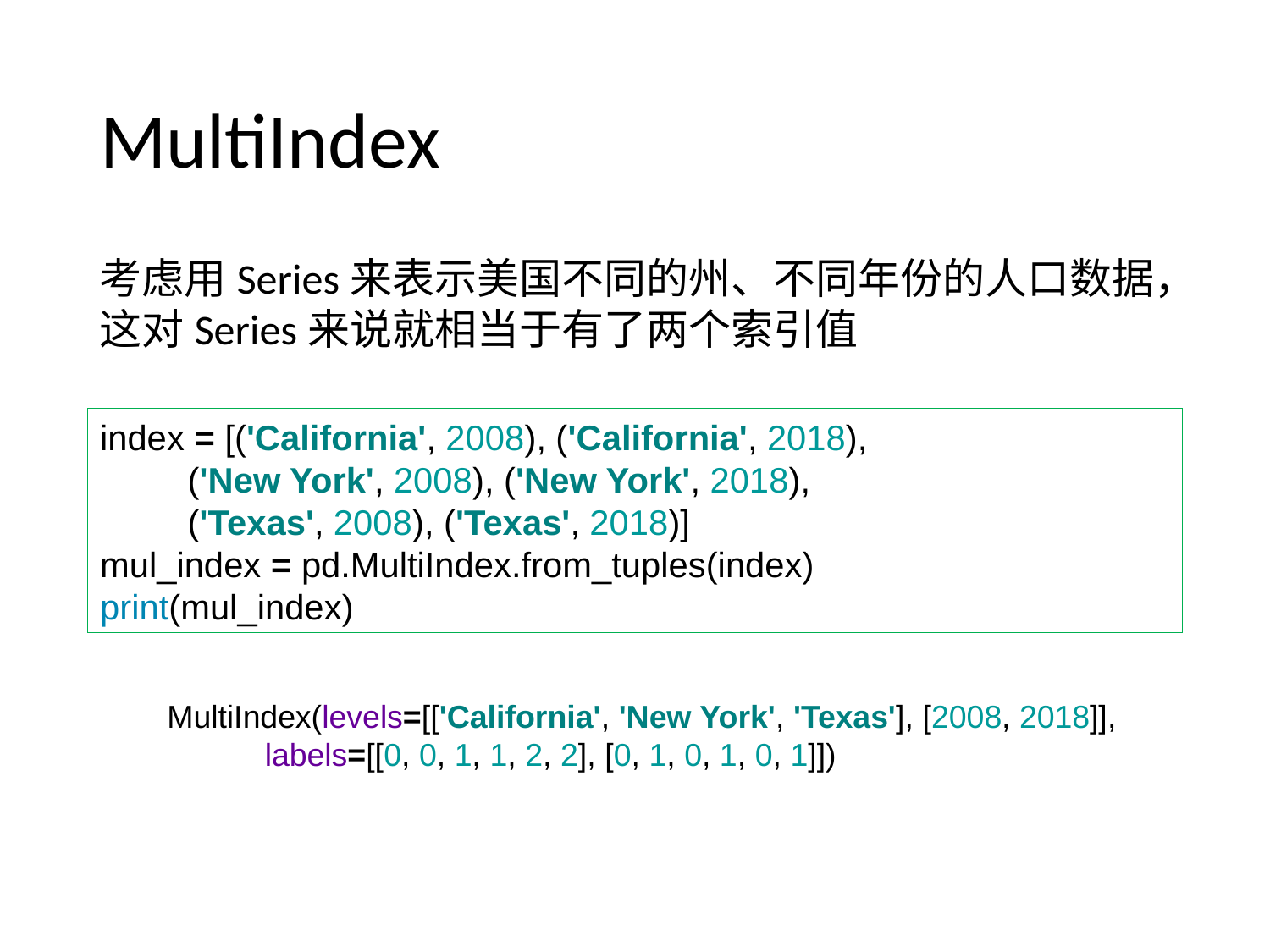

# MultiIndex
考虑用Series来表示美国不同的州、不同年份的人口数据，这对Series来说就相当于有了两个索引值
index = [('California', 2008), ('California', 2018),
         ('New York', 2008), ('New York', 2018),
         ('Texas', 2008), ('Texas', 2018)]
mul_index = pd.MultiIndex.from_tuples(index)
print(mul_index)
MultiIndex(levels=[['California', 'New York', 'Texas'], [2008, 2018]],
           labels=[[0, 0, 1, 1, 2, 2], [0, 1, 0, 1, 0, 1]])
53